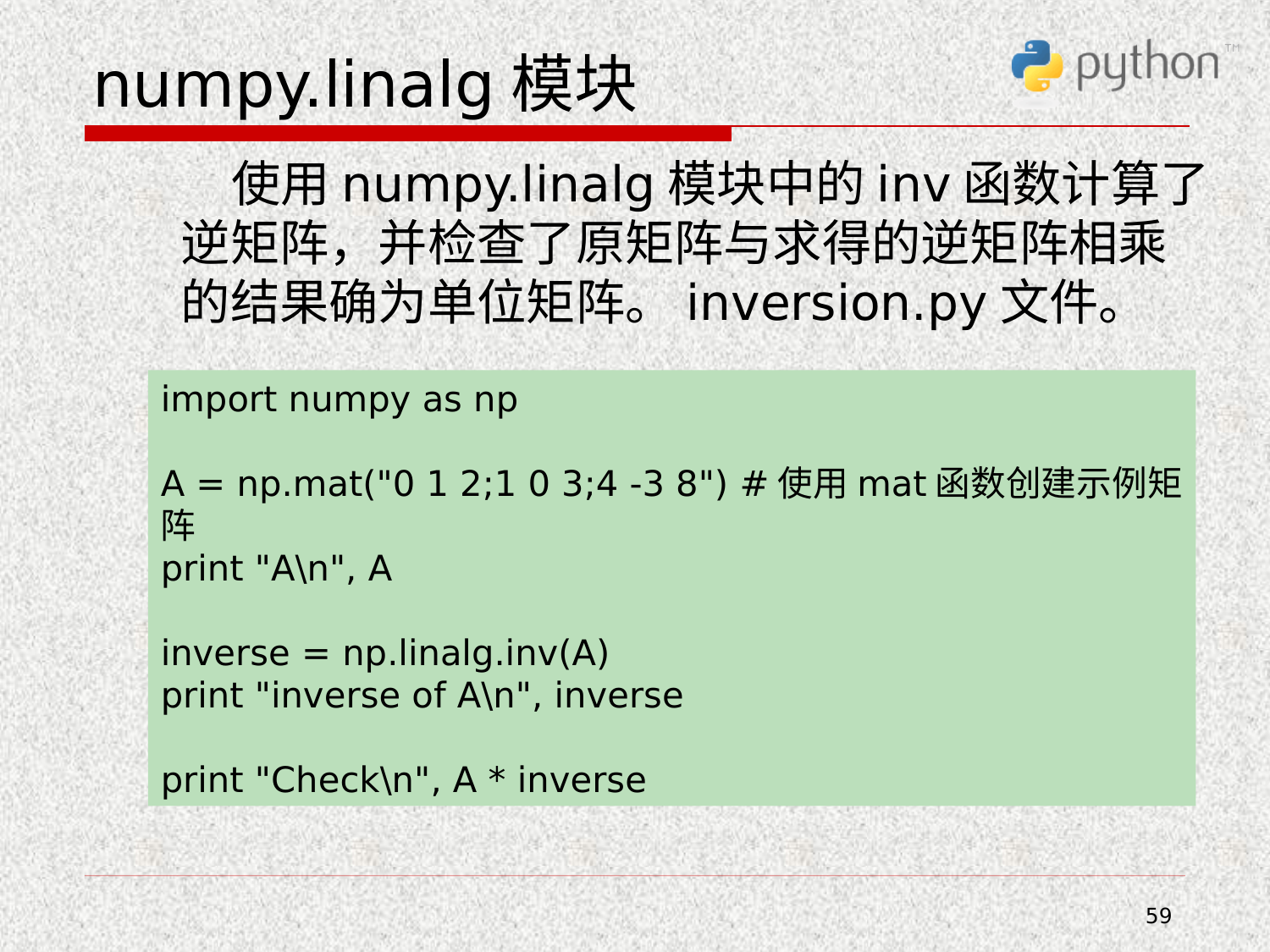

# numpy.linalg模块
         使用numpy.linalg模块中的inv函数计算了逆矩阵，并检查了原矩阵与求得的逆矩阵相乘的结果确为单位矩阵。inversion.py文件。

import numpy as np

A = np.mat("0 1 2;1 0 3;4 -3 8") #使用mat函数创建示例矩阵
print "A\n", A

inverse = np.linalg.inv(A)
print "inverse of A\n", inverse

print "Check\n", A * inverse
59